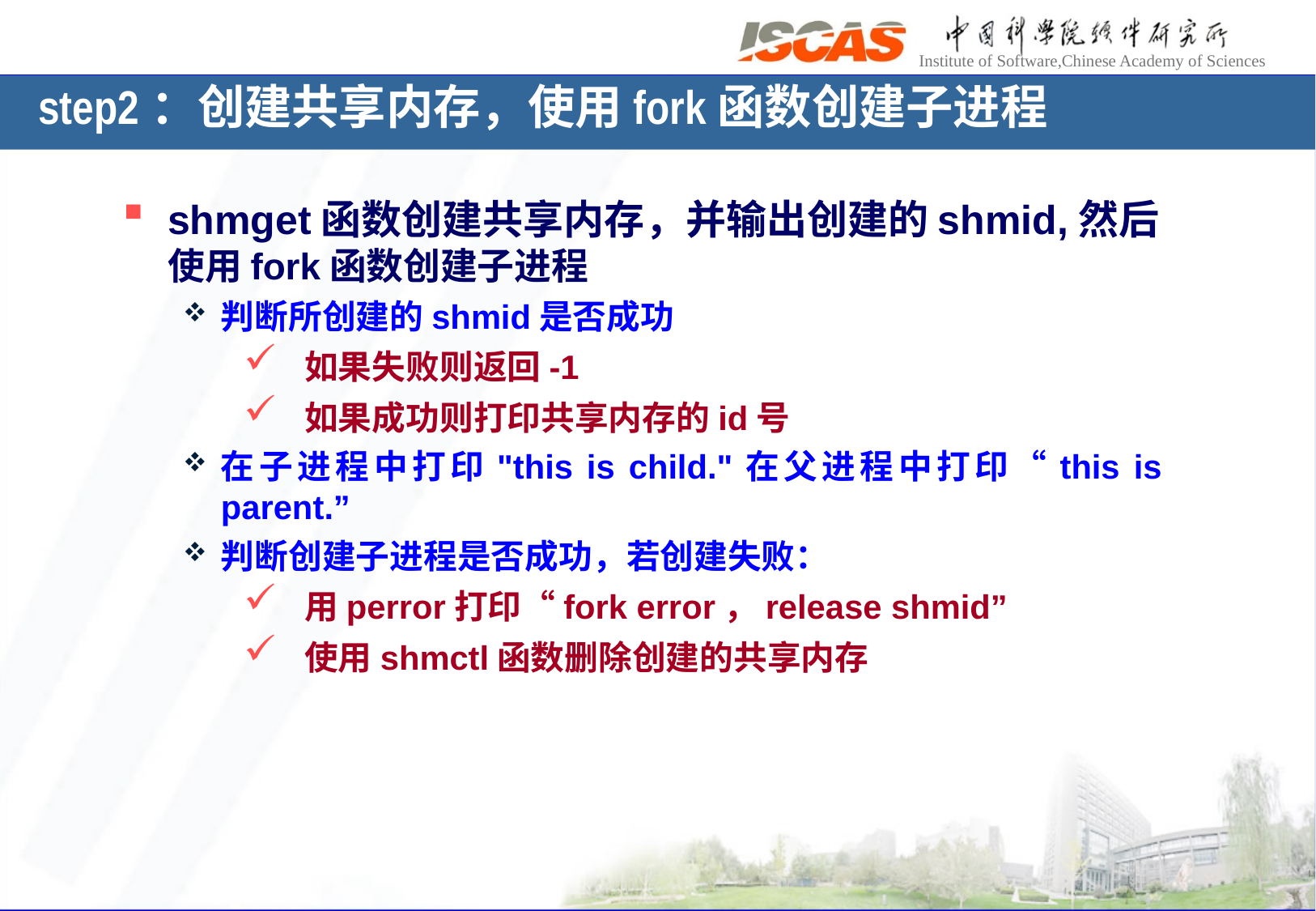

step2：创建共享内存，使用fork函数创建子进程
shmget函数创建共享内存，并输出创建的shmid,然后使用fork函数创建子进程
判断所创建的shmid是否成功
如果失败则返回-1
如果成功则打印共享内存的id号
在子进程中打印"this is child."在父进程中打印“this is parent.”
判断创建子进程是否成功，若创建失败：
用perror打印“fork error，release shmid”
使用shmctl函数删除创建的共享内存